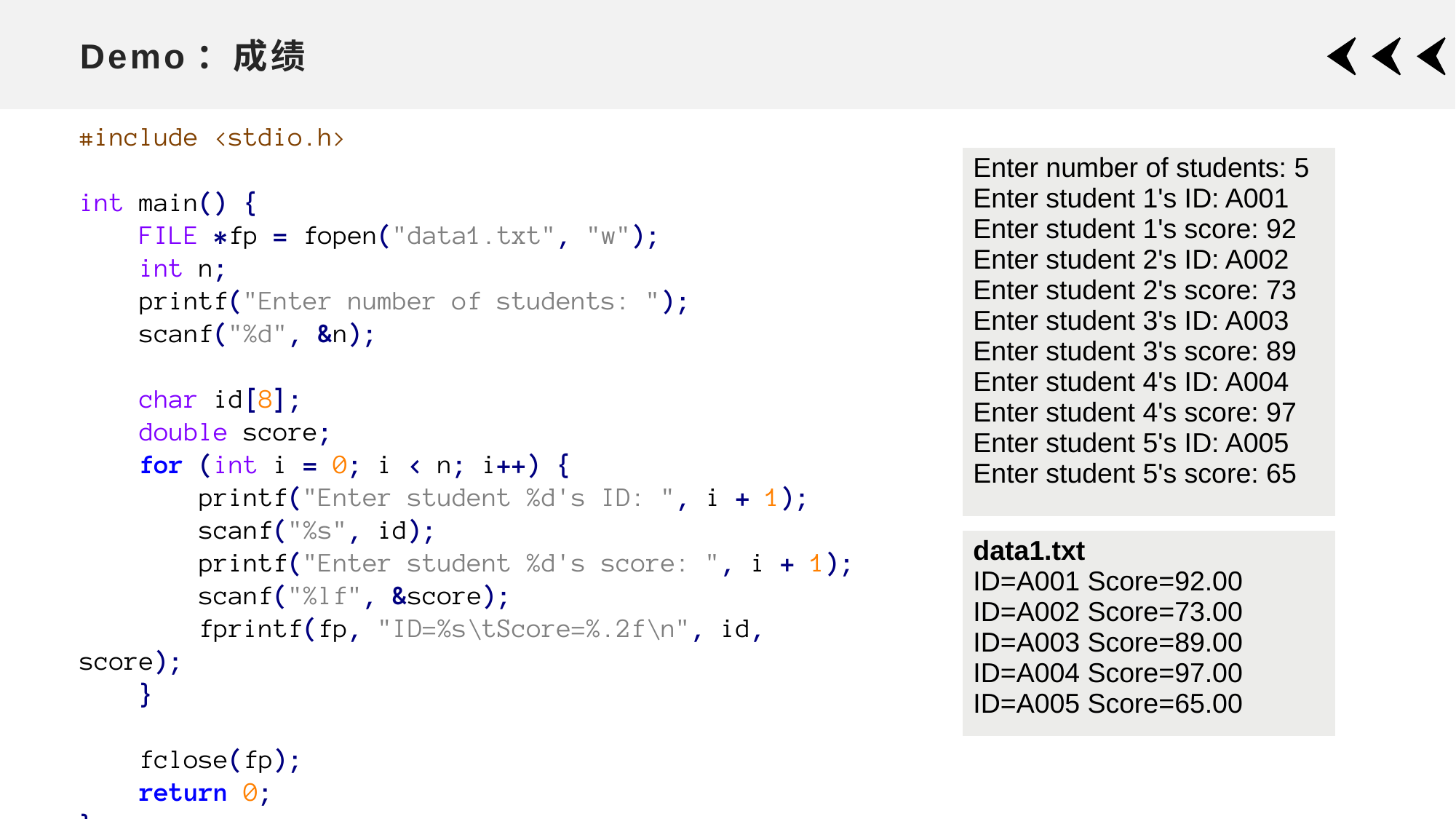

# Demo：成绩
#include <stdio.h>

int main() {
    FILE *fp = fopen("data1.txt", "w");
    int n;
    printf("Enter number of students: ");
    scanf("%d", &n);

    char id[8];
    double score;
    for (int i = 0; i < n; i++) {
        printf("Enter student %d's ID: ", i + 1);
        scanf("%s", id);
        printf("Enter student %d's score: ", i + 1);
        scanf("%lf", &score);
        fprintf(fp, "ID=%s\tScore=%.2f\n", id, score);
    }

    fclose(fp);
    return 0;
}
| Enter number of students: 5 Enter student 1's ID: A001 Enter student 1's score: 92 Enter student 2's ID: A002 Enter student 2's score: 73 Enter student 3's ID: A003 Enter student 3's score: 89 Enter student 4's ID: A004 Enter student 4's score: 97 Enter student 5's ID: A005 Enter student 5's score: 65 |
| --- |
| data1.txt ID=A001 Score=92.00 ID=A002 Score=73.00 ID=A003 Score=89.00 ID=A004 Score=97.00 ID=A005 Score=65.00 |
| --- |